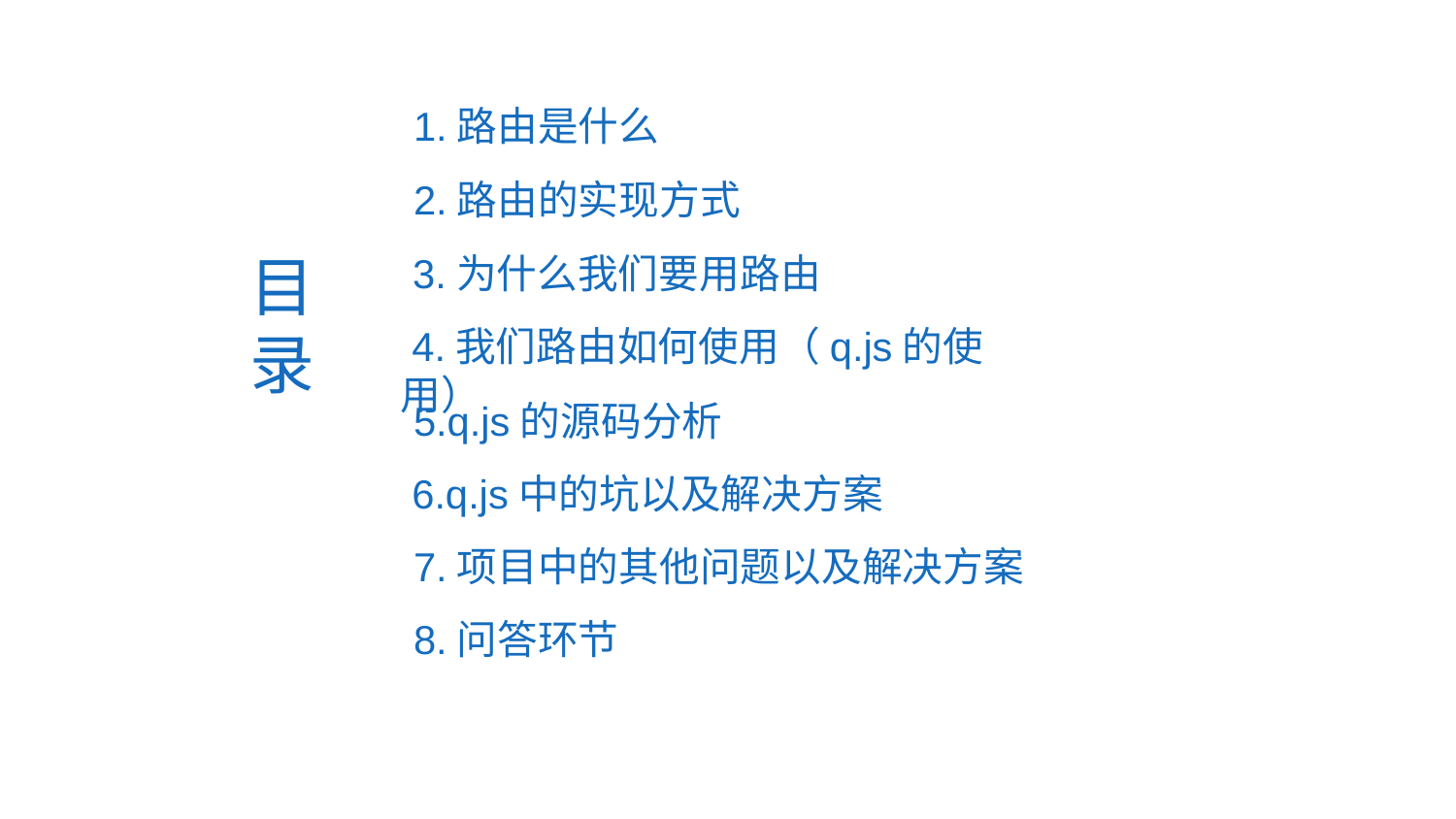

1.路由是什么
 2.路由的实现方式
目
录
 3.为什么我们要用路由
 4.我们路由如何使用（q.js的使用）
 5.q.js的源码分析
 6.q.js中的坑以及解决方案
 7.项目中的其他问题以及解决方案
 8.问答环节